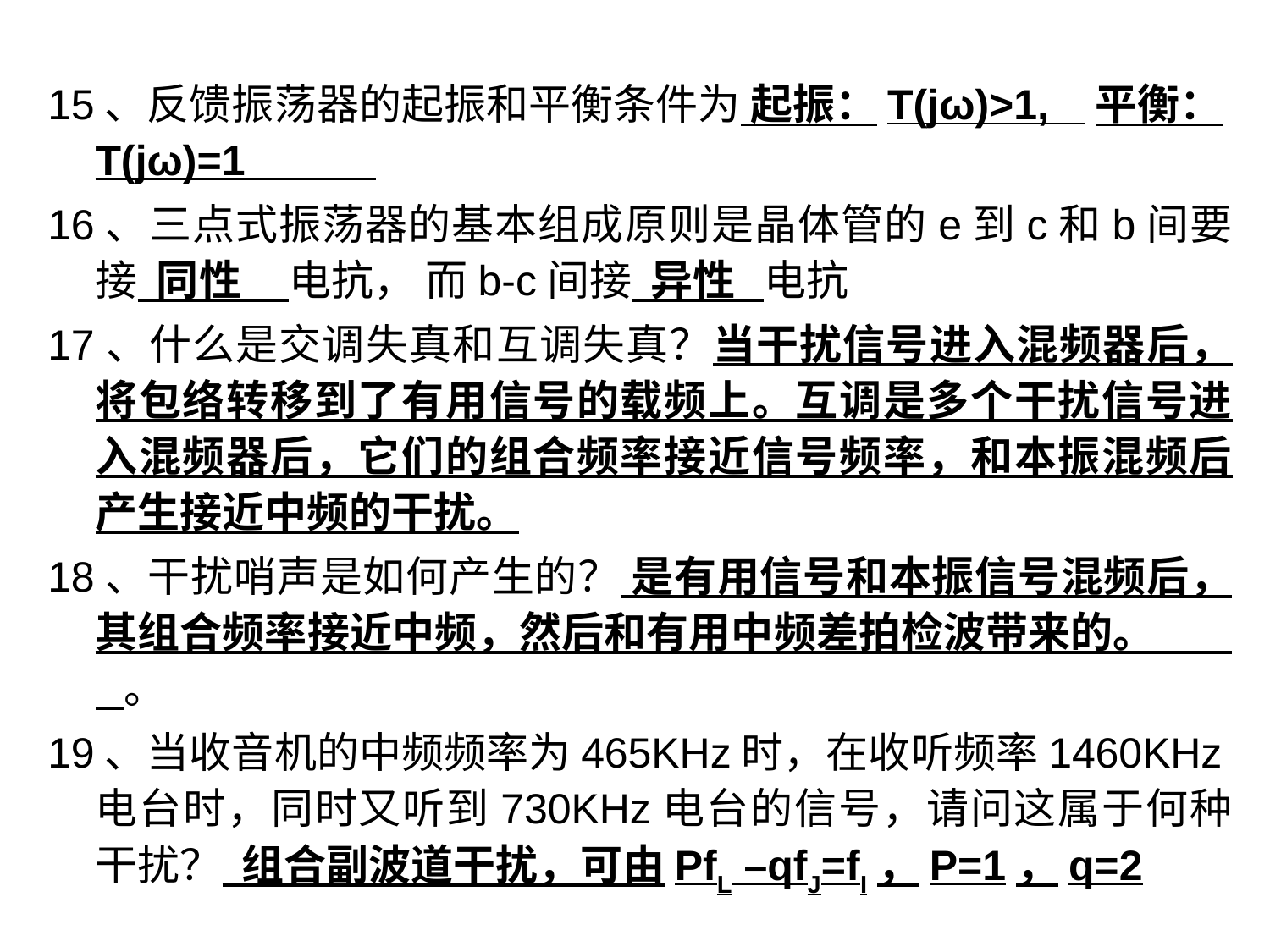

15、反馈振荡器的起振和平衡条件为 起振：T(jω)>1,   平衡：T(jω)=1
16、三点式振荡器的基本组成原则是晶体管的e到c和b间要接  同性     电抗， 而b-c间接  异性   电抗
17、什么是交调失真和互调失真？当干扰信号进入混频器后，将包络转移到了有用信号的载频上。互调是多个干扰信号进入混频器后，它们的组合频率接近信号频率，和本振混频后产生接近中频的干扰。
18、干扰哨声是如何产生的？ 是有用信号和本振信号混频后，其组合频率接近中频，然后和有用中频差拍检波带来的。            。
19、当收音机的中频频率为465KHz时，在收听频率1460KHz电台时，同时又听到730KHz电台的信号，请问这属于何种干扰？  组合副波道干扰，可由PfL –qfJ=fI，P=1，q=2
14